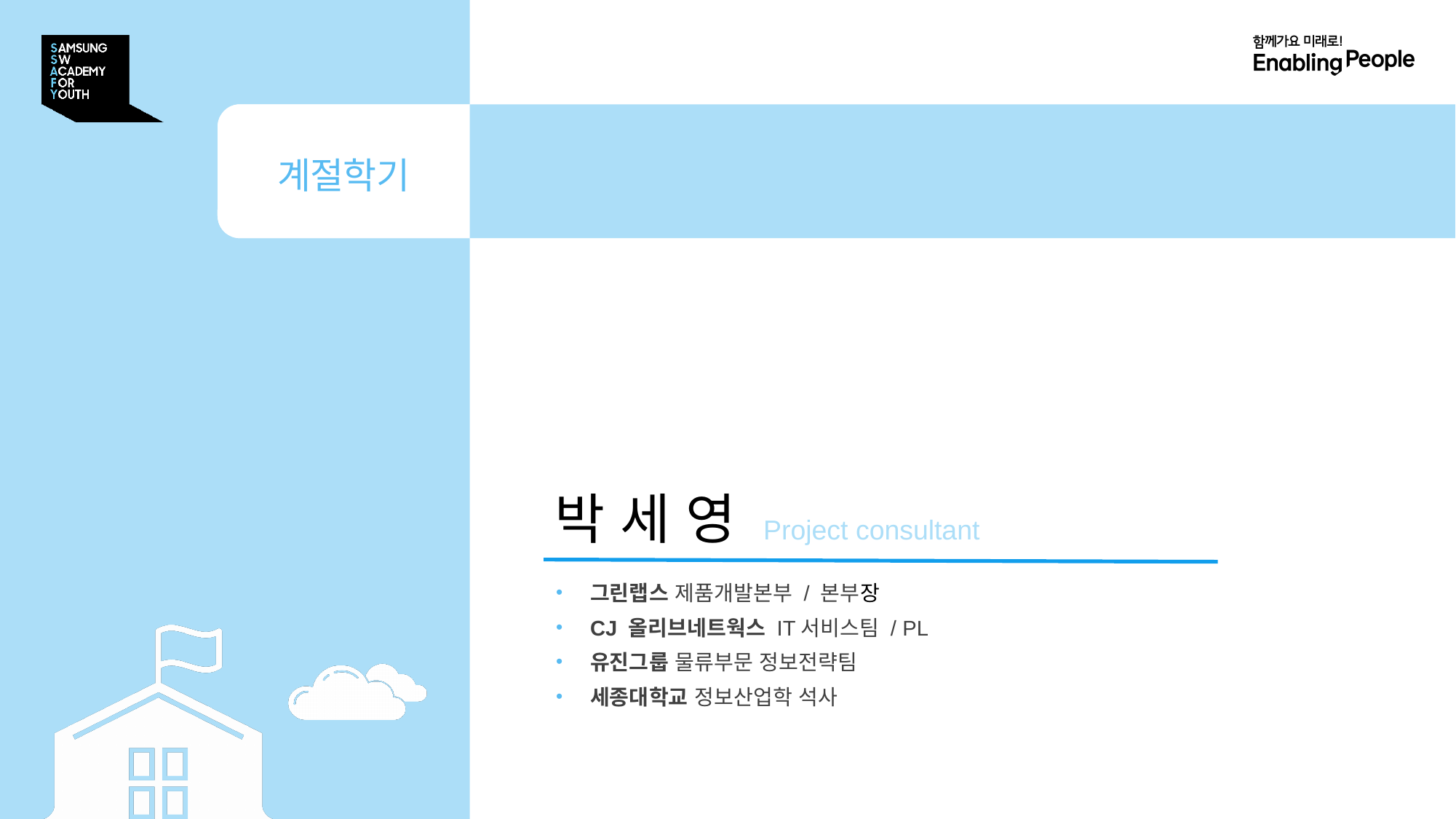

MariaDB 백업+복구 입문
계절학기
박 세 영
Project consultant
그린랩스 제품개발본부 / 본부장
CJ 올리브네트웍스 IT서비스팀 / PL
유진그룹 물류부문 정보전략팀
세종대학교 정보산업학 석사